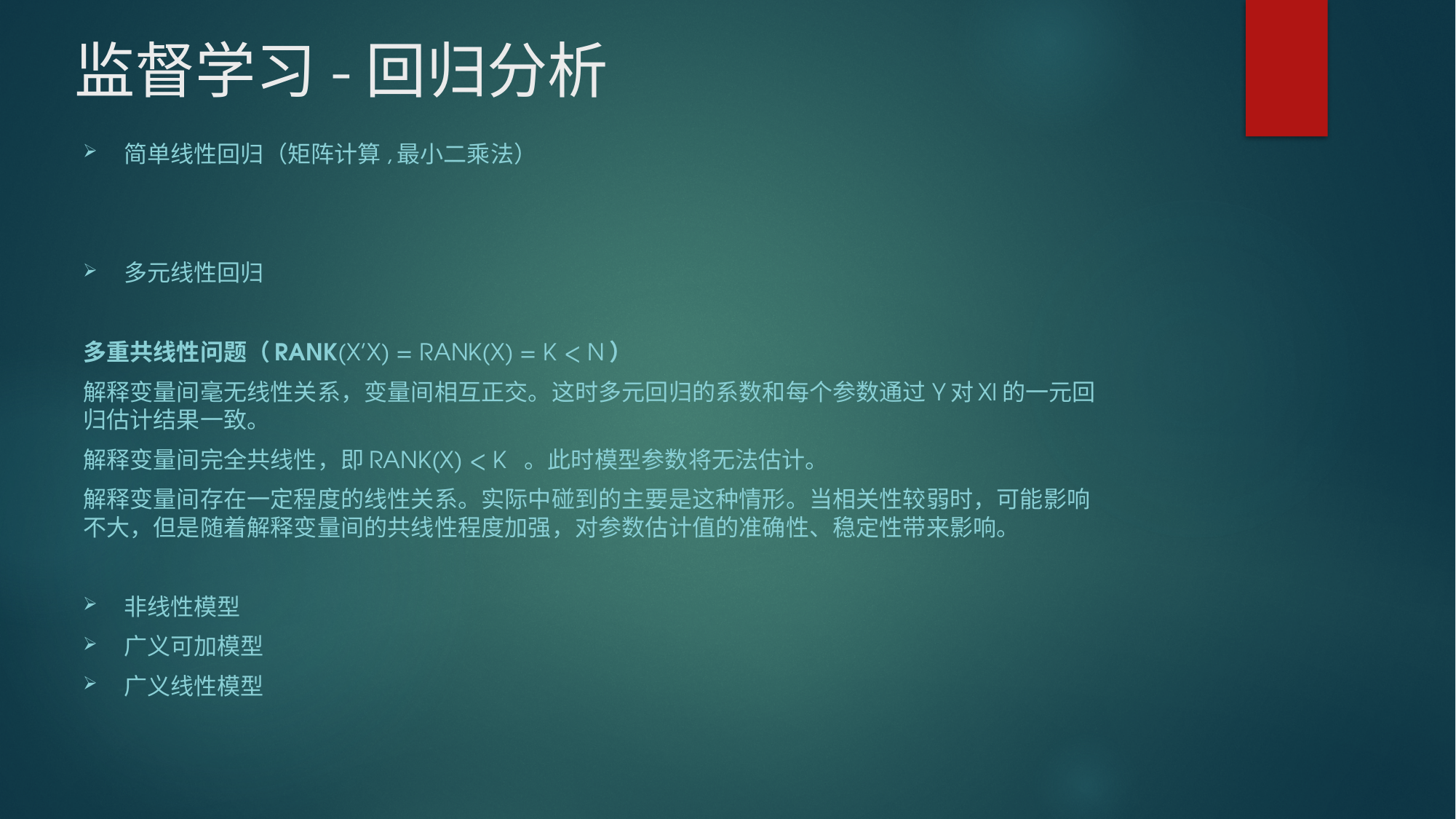

# 监督学习-回归分析
简单线性回归（矩阵计算,最小二乘法）

多元线性回归

多重共线性问题（rank(X′X) = rank(X) = k < n）
解释变量间毫无线性关系，变量间相互正交。这时多元回归的系数和每个参数通过Y对Xi的一元回归估计结果一致。
解释变量间完全共线性，即rank(X) < k  。此时模型参数将无法估计。
解释变量间存在一定程度的线性关系。实际中碰到的主要是这种情形。当相关性较弱时，可能影响不大，但是随着解释变量间的共线性程度加强，对参数估计值的准确性、稳定性带来影响。

非线性模型
广义可加模型
广义线性模型